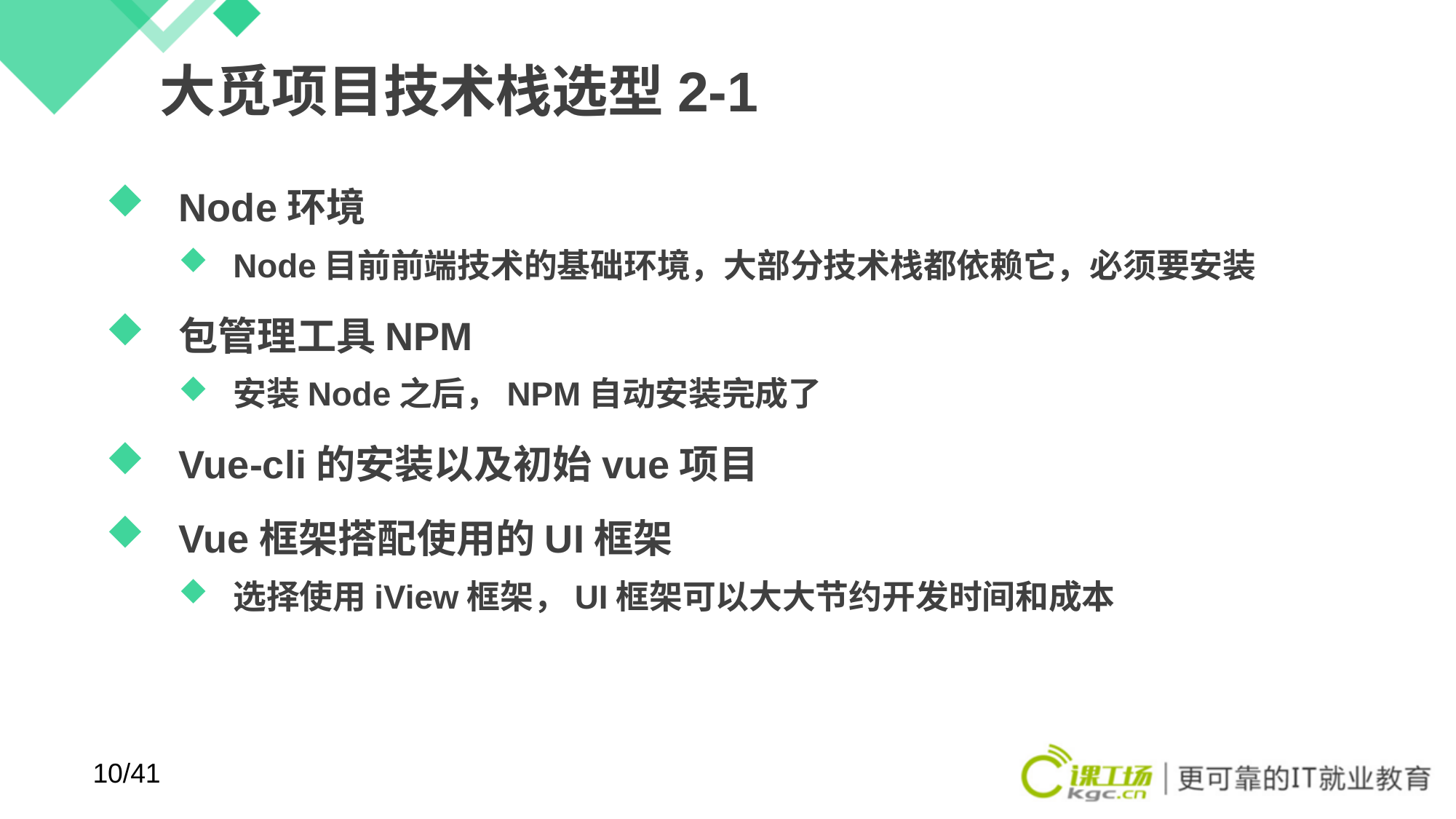

# 大觅项目技术栈选型2-1
Node环境
Node目前前端技术的基础环境，大部分技术栈都依赖它，必须要安装
包管理工具NPM
安装Node之后，NPM自动安装完成了
Vue-cli的安装以及初始vue项目
Vue框架搭配使用的UI框架
选择使用iView框架，UI框架可以大大节约开发时间和成本